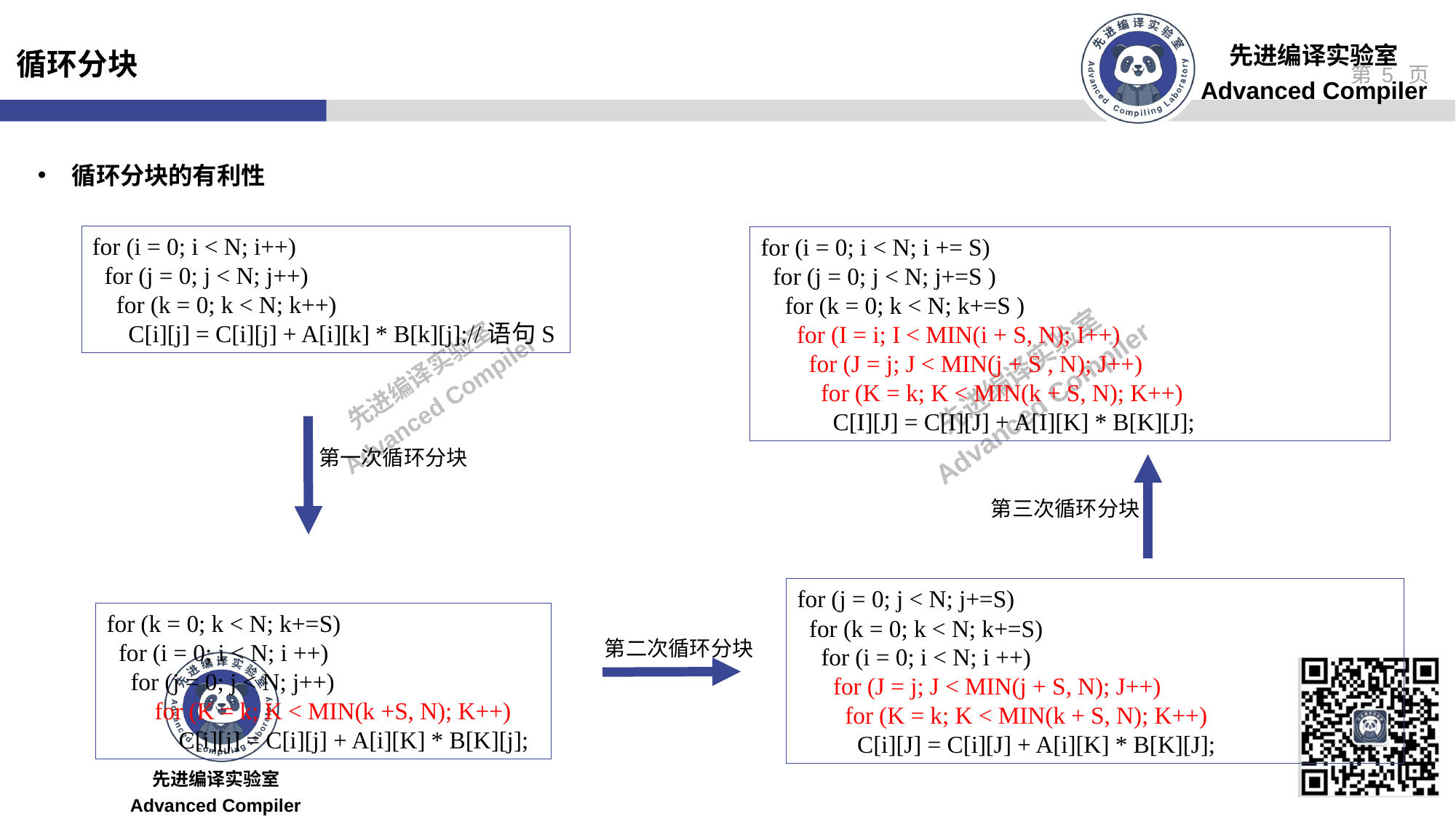

循环分块
循环分块的有利性
for (i = 0; i < N; i++)
  for (j = 0; j < N; j++)
    for (k = 0; k < N; k++)
      C[i][j] = C[i][j] + A[i][k] * B[k][j];//语句S
for (i = 0; i < N; i += S)
  for (j = 0; j < N; j+=S )
    for (k = 0; k < N; k+=S )
      for (I = i; I < MIN(i + S, N); I++)
        for (J = j; J < MIN(j + S , N); J++)
          for (K = k; K < MIN(k + S, N); K++)
            C[I][J] = C[I][J] + A[I][K] * B[K][J];
第三次循环分块
第一次循环分块
for (j = 0; j < N; j+=S)
  for (k = 0; k < N; k+=S)
    for (i = 0; i < N; i ++)
      for (J = j; J < MIN(j + S, N); J++)
        for (K = k; K < MIN(k + S, N); K++)
          C[i][J] = C[i][J] + A[i][K] * B[K][J];
for (k = 0; k < N; k+=S)
  for (i = 0; i < N; i ++)
    for (j = 0; j < N; j++)
        for (K = k; K < MIN(k +S, N); K++)
            C[i][j] = C[i][j] + A[i][K] * B[K][j];
第二次循环分块